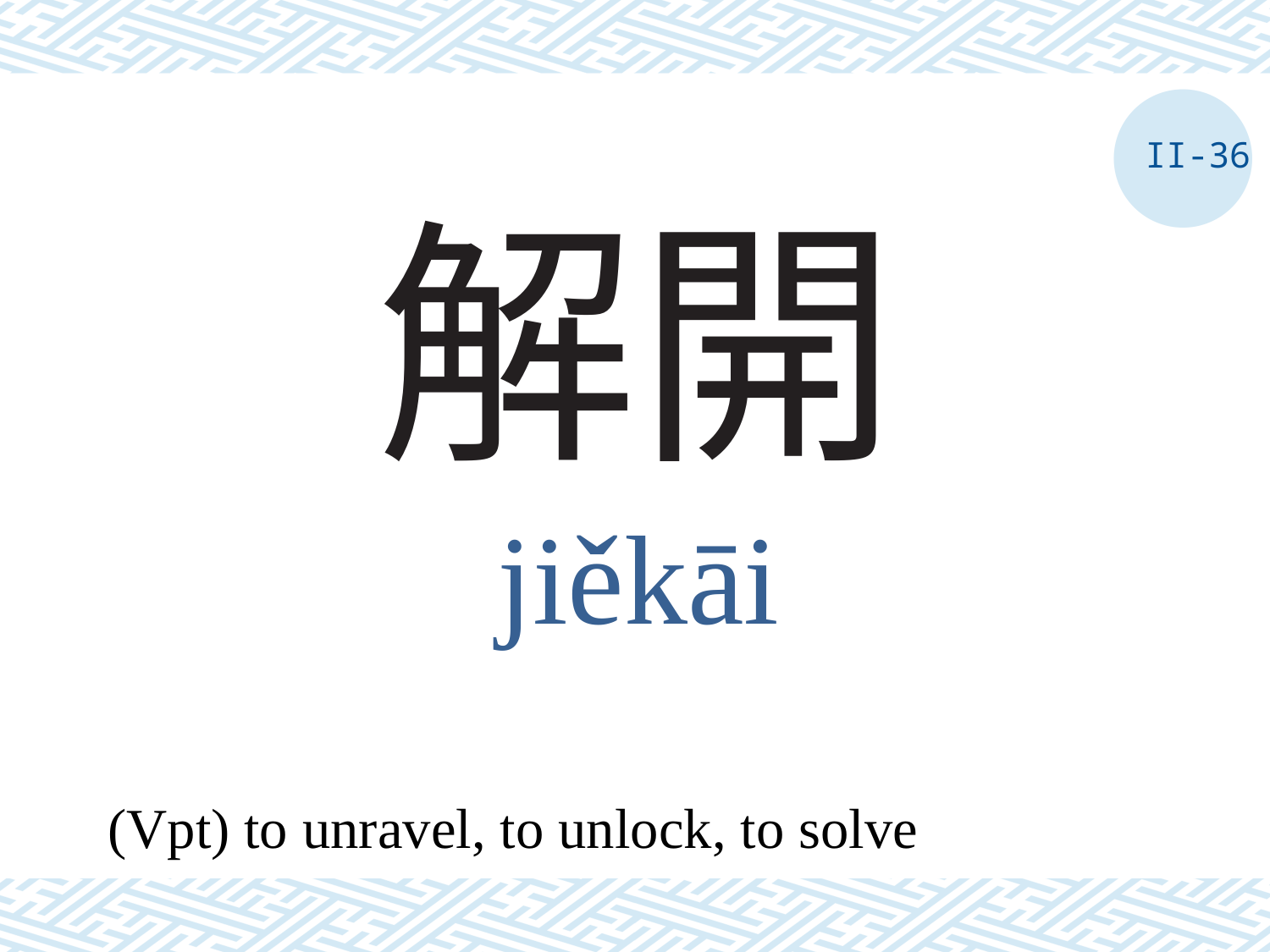

II-36

# 解開
jiěkāi
(Vpt) to unravel, to unlock, to solve